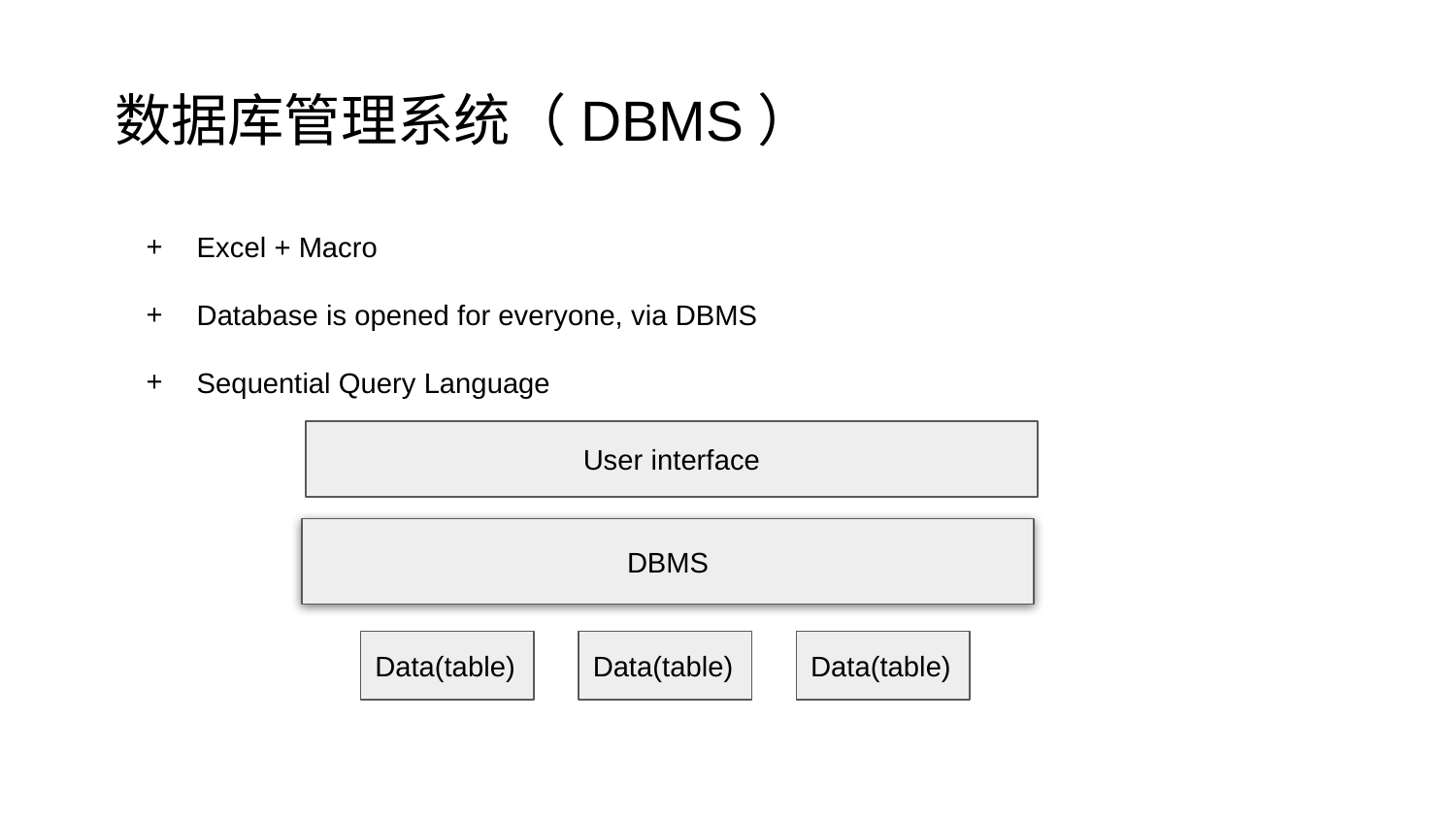

# 数据库管理系统（DBMS）
Excel + Macro

Database is opened for everyone, via DBMS

Sequential Query Language

User interface
DBMS
Data(table)
Data(table)
Data(table)